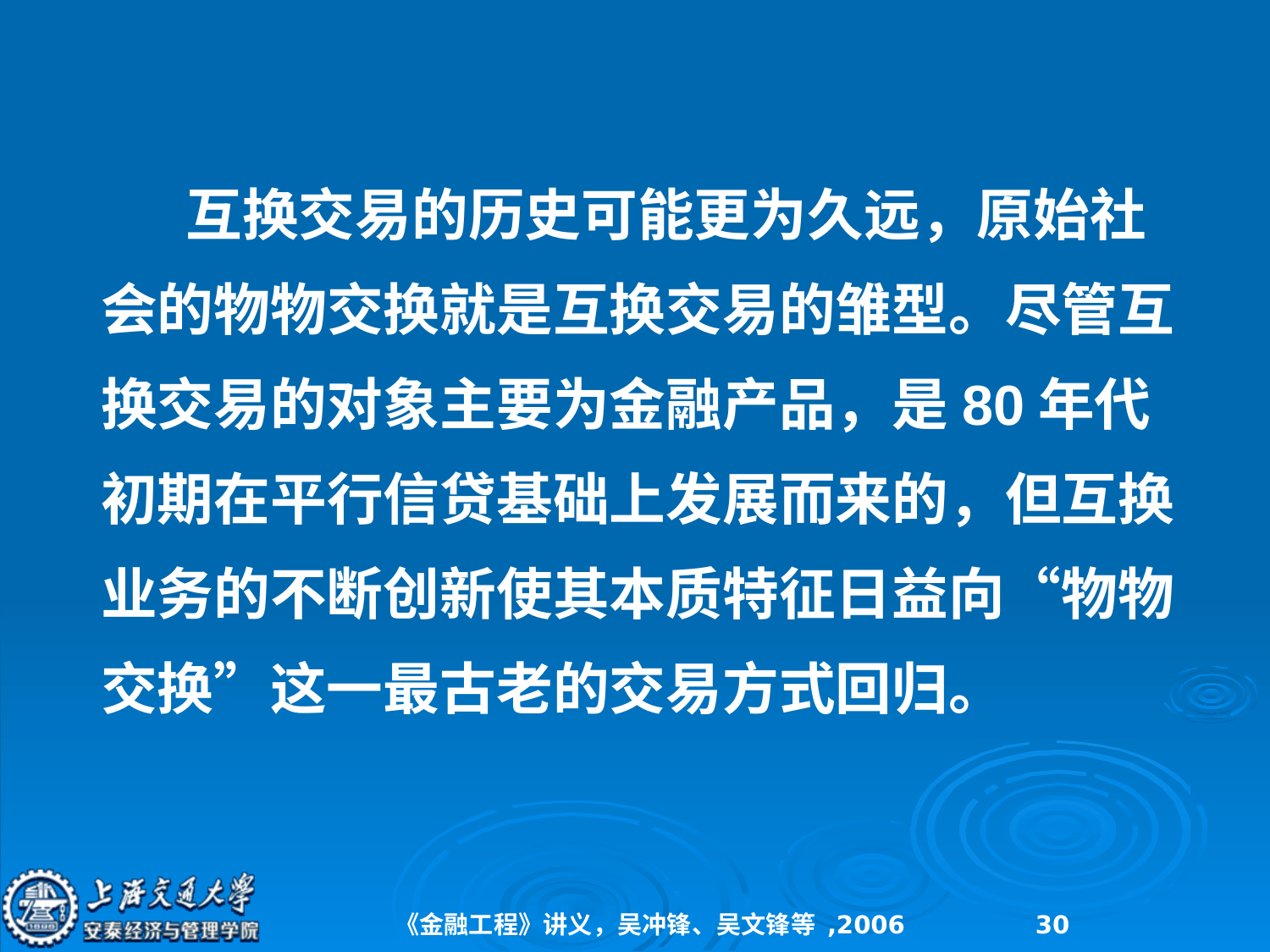

互换交易的历史可能更为久远，原始社会的物物交换就是互换交易的雏型。尽管互换交易的对象主要为金融产品，是80年代初期在平行信贷基础上发展而来的，但互换业务的不断创新使其本质特征日益向“物物交换”这一最古老的交易方式回归。